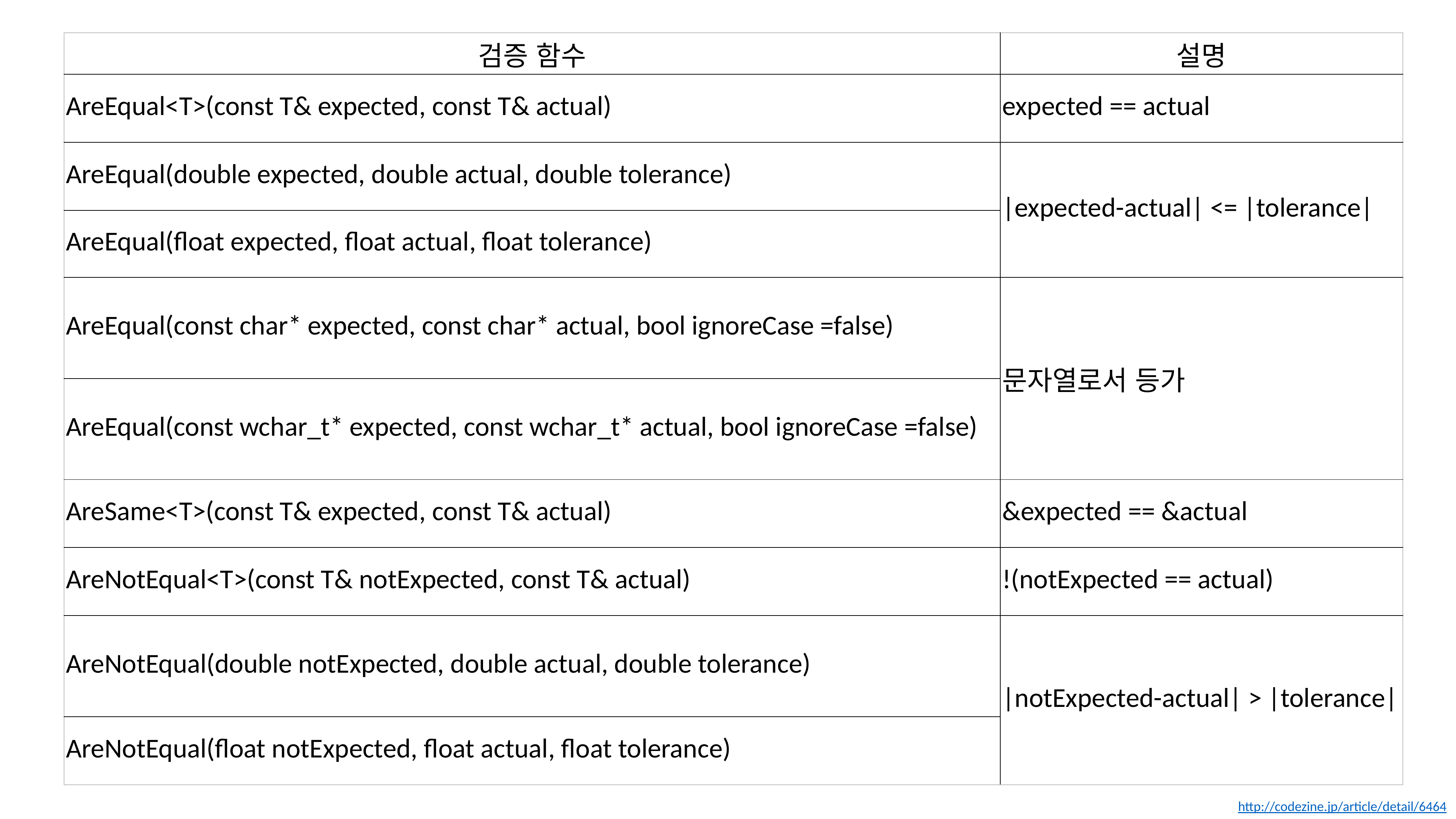

| 검증 함수 | 설명 |
| --- | --- |
| AreEqual<T>(const T& expected, const T& actual) | expected == actual |
| AreEqual(double expected, double actual, double tolerance) | |expected-actual| <= |tolerance| |
| AreEqual(float expected, float actual, float tolerance) |  |
| AreEqual(const char\* expected, const char\* actual, bool ignoreCase =false) | 문자열로서 등가 |
| AreEqual(const wchar\_t\* expected, const wchar\_t\* actual, bool ignoreCase =false) |  |
| AreSame<T>(const T& expected, const T& actual) | &expected == &actual |
| AreNotEqual<T>(const T& notExpected, const T& actual) | !(notExpected == actual) |
| AreNotEqual(double notExpected, double actual, double tolerance) | |notExpected-actual| > |tolerance| |
| AreNotEqual(float notExpected, float actual, float tolerance) |  |
http://codezine.jp/article/detail/6464